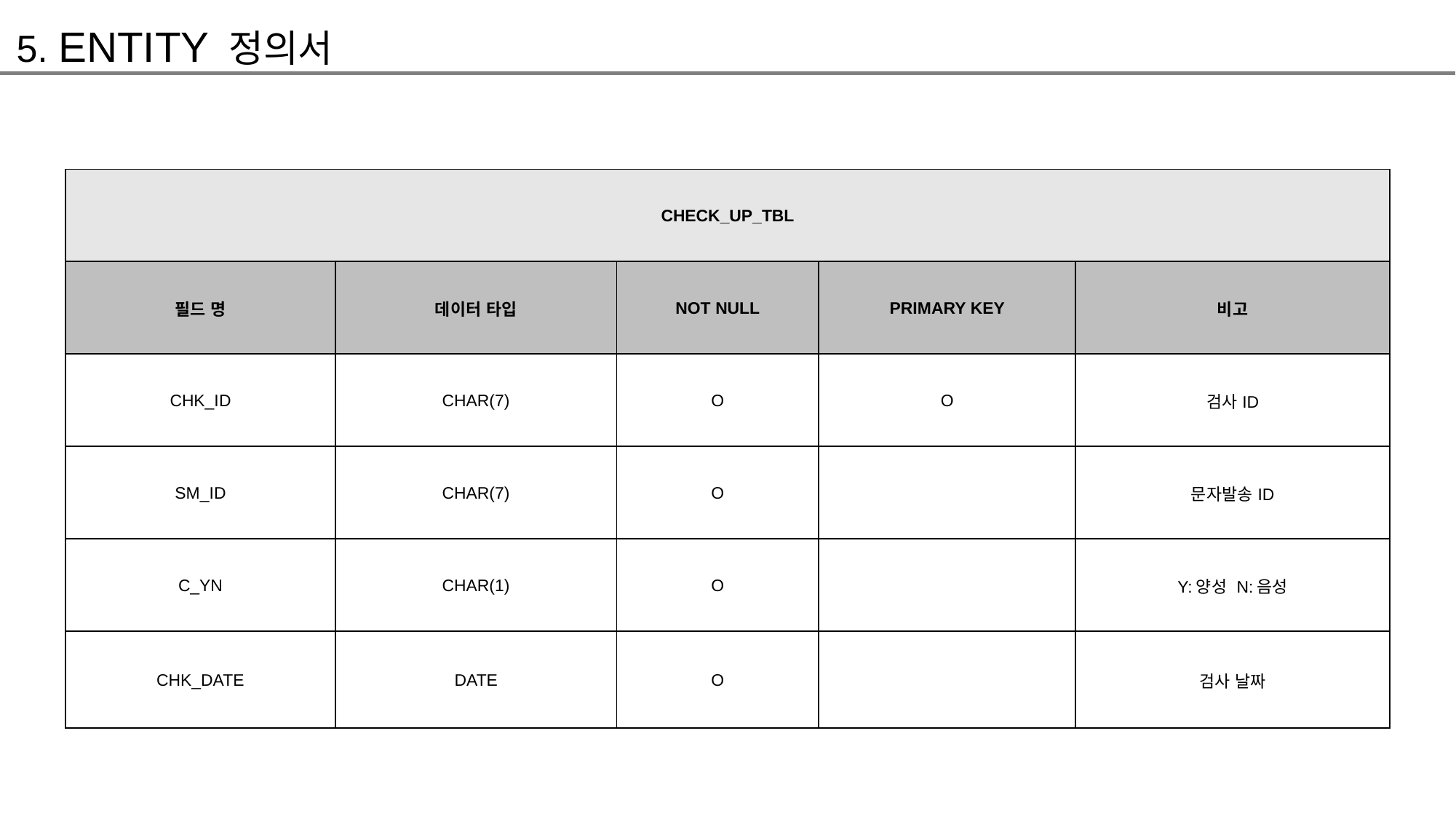

5. ENTITY 정의서
| CHECK\_UP\_TBL |  |  |  |  |
| --- | --- | --- | --- | --- |
| 필드 명 | 데이터 타입 | NOT NULL | PRIMARY KEY | 비고 |
| CHK\_ID | CHAR(7) | O | O | 검사ID |
| SM\_ID | CHAR(7) | O |  | 문자발송ID |
| C\_YN | CHAR(1) | O |  | Y:양성 N:음성 |
| CHK\_DATE | DATE | O |  | 검사 날짜 |